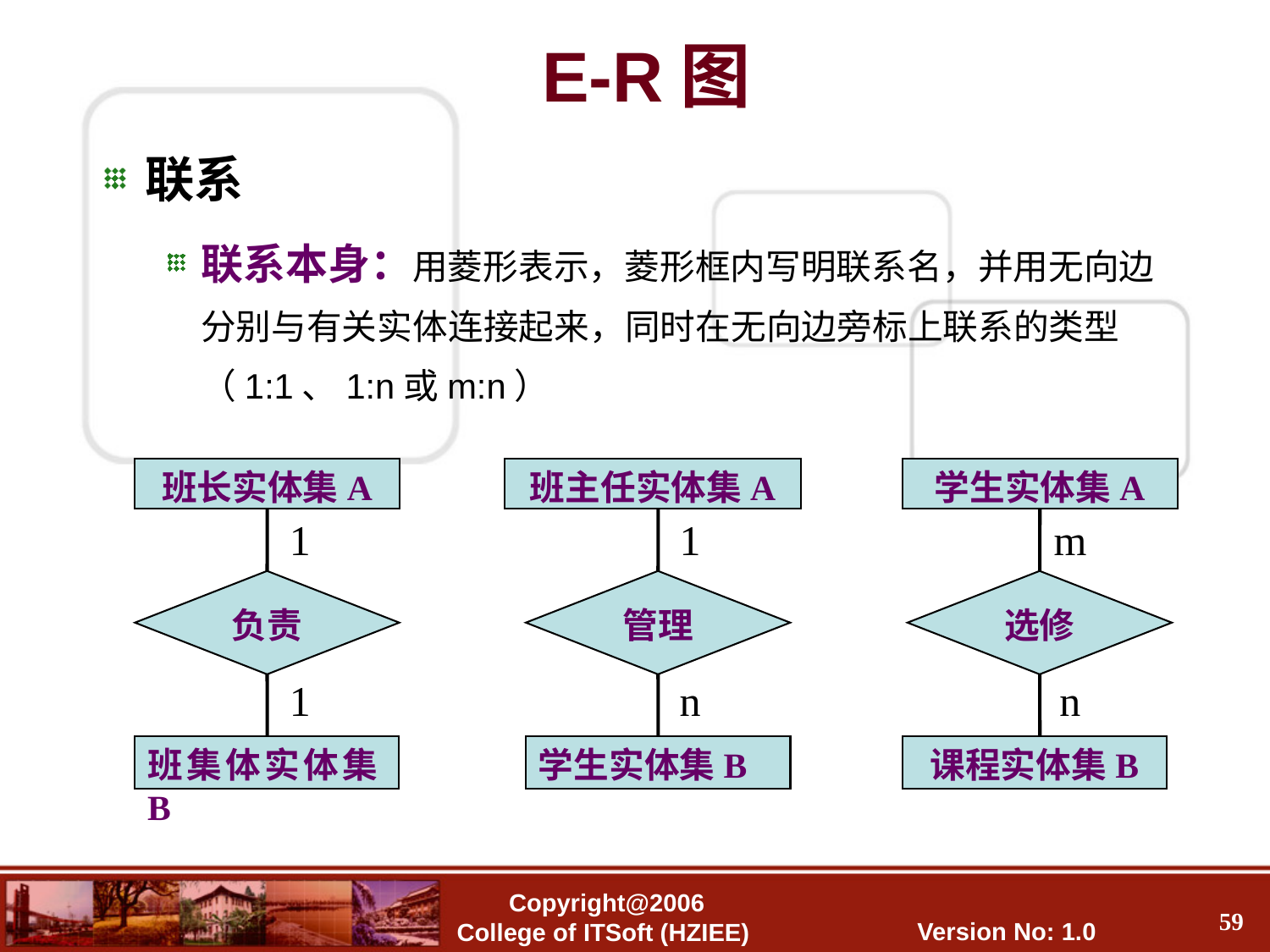

E-R图
联系
联系本身：用菱形表示，菱形框内写明联系名，并用无向边分别与有关实体连接起来，同时在无向边旁标上联系的类型（1:1、1:n或m:n）
班长实体集A
班主任实体集A
学生实体集A

负责
管理
选修

班集体实体集B
学生实体集B
课程实体集B
1
1
m
1
n
n